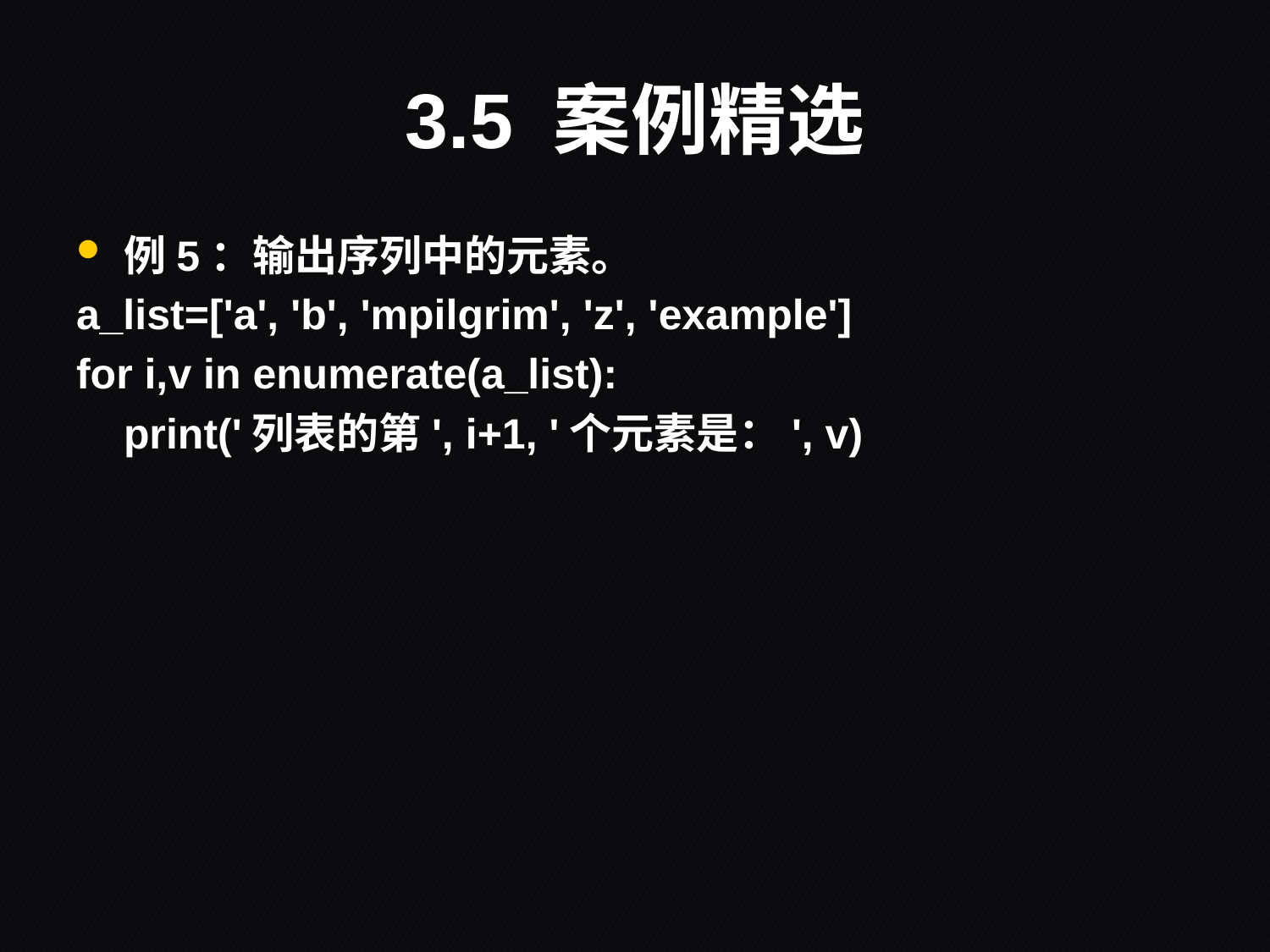

# 3.5 案例精选
例5：输出序列中的元素。
a_list=['a', 'b', 'mpilgrim', 'z', 'example']
for i,v in enumerate(a_list):
    print('列表的第', i+1, '个元素是：', v)